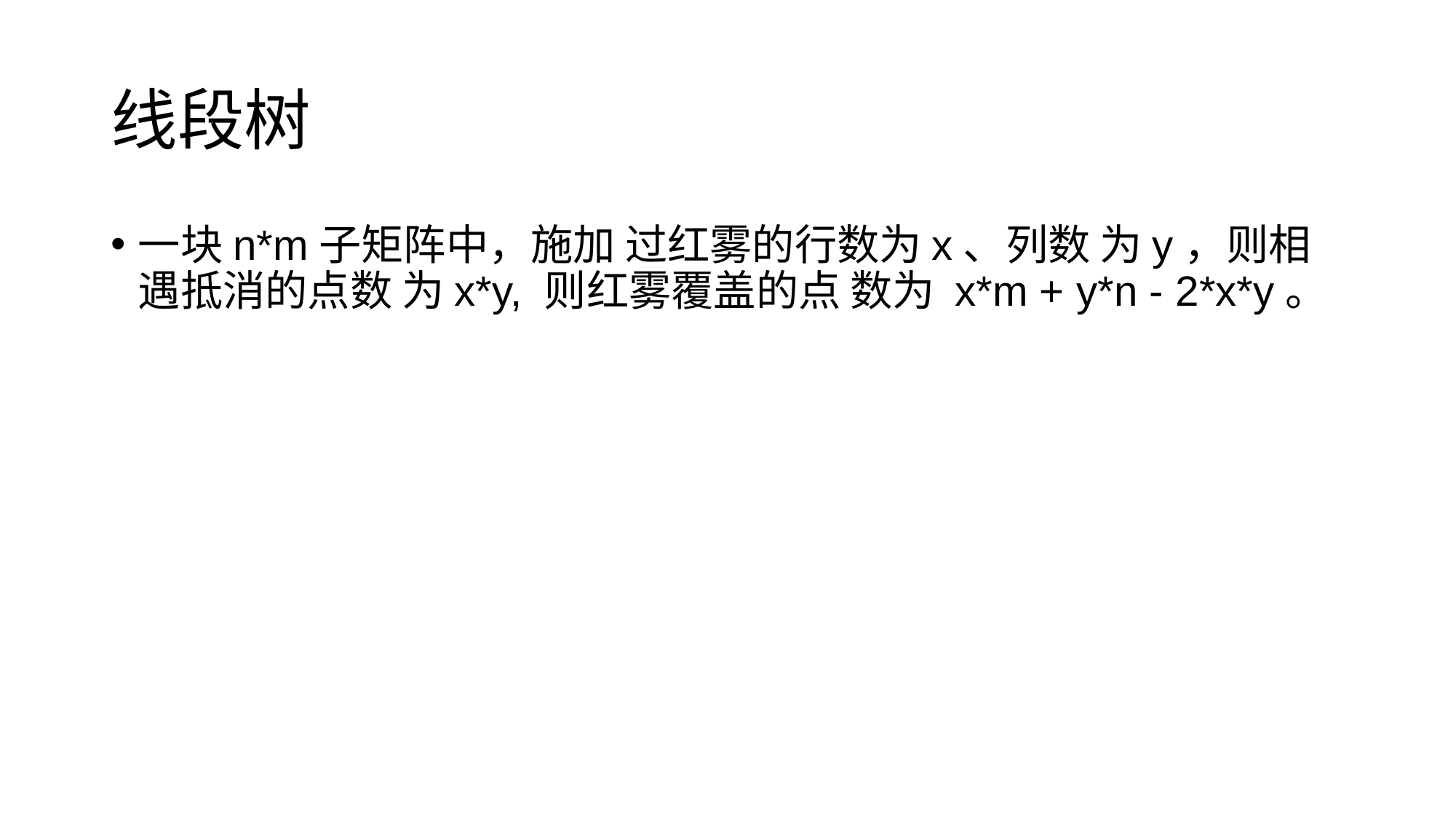

# 线段树
⼀块n*m⼦矩阵中，施加 过红雾的⾏数为x、列数 为y，则相遇抵消的点数 为x*y, 则红雾覆盖的点 数为 x*m + y*n - 2*x*y。